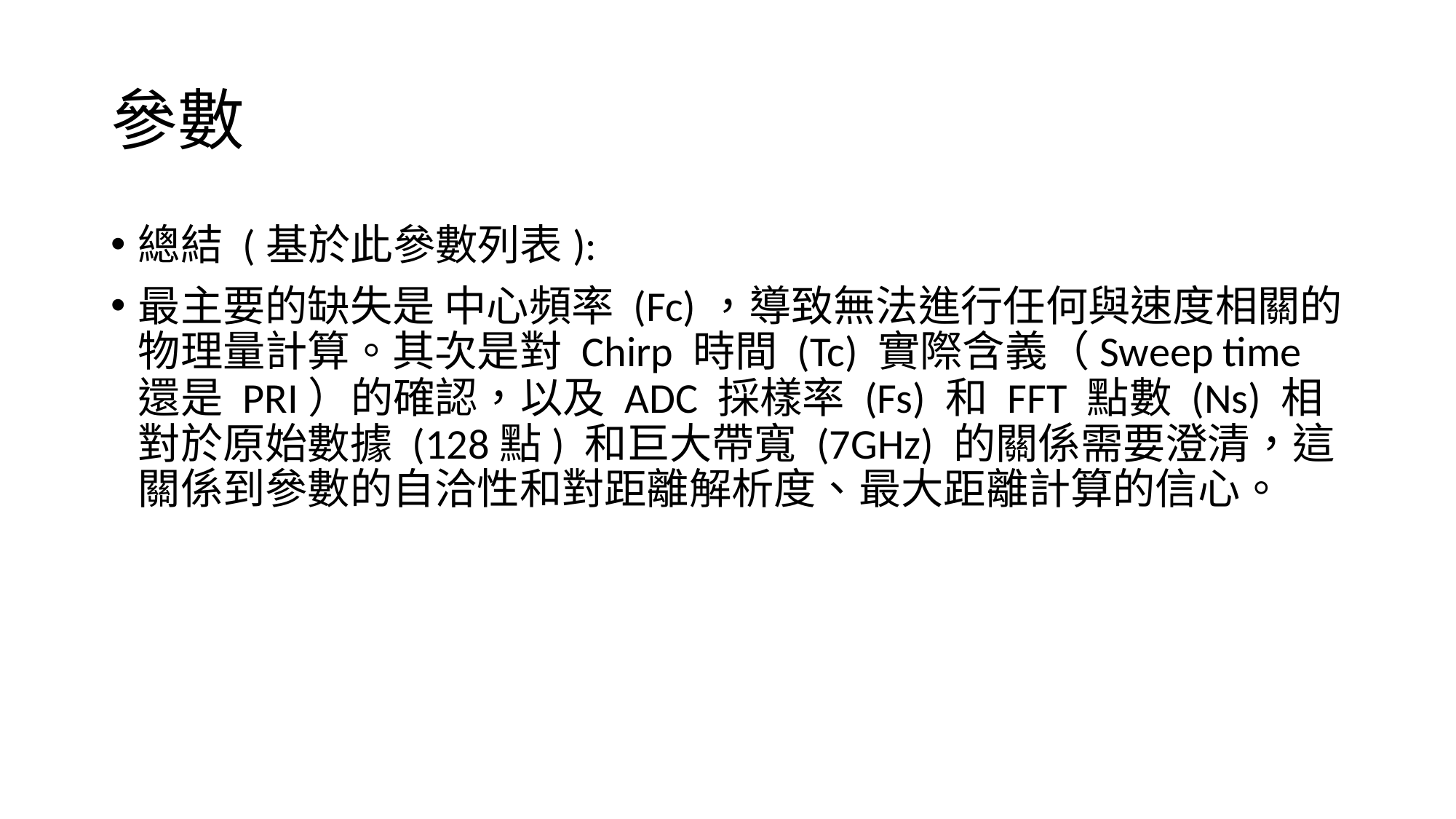

# 參數
總結 (基於此參數列表):
最主要的缺失是 中心頻率 (Fc)，導致無法進行任何與速度相關的物理量計算。其次是對 Chirp 時間 (Tc) 實際含義（Sweep time 還是 PRI）的確認，以及 ADC 採樣率 (Fs) 和 FFT 點數 (Ns) 相對於原始數據 (128點) 和巨大帶寬 (7GHz) 的關係需要澄清，這關係到參數的自洽性和對距離解析度、最大距離計算的信心。